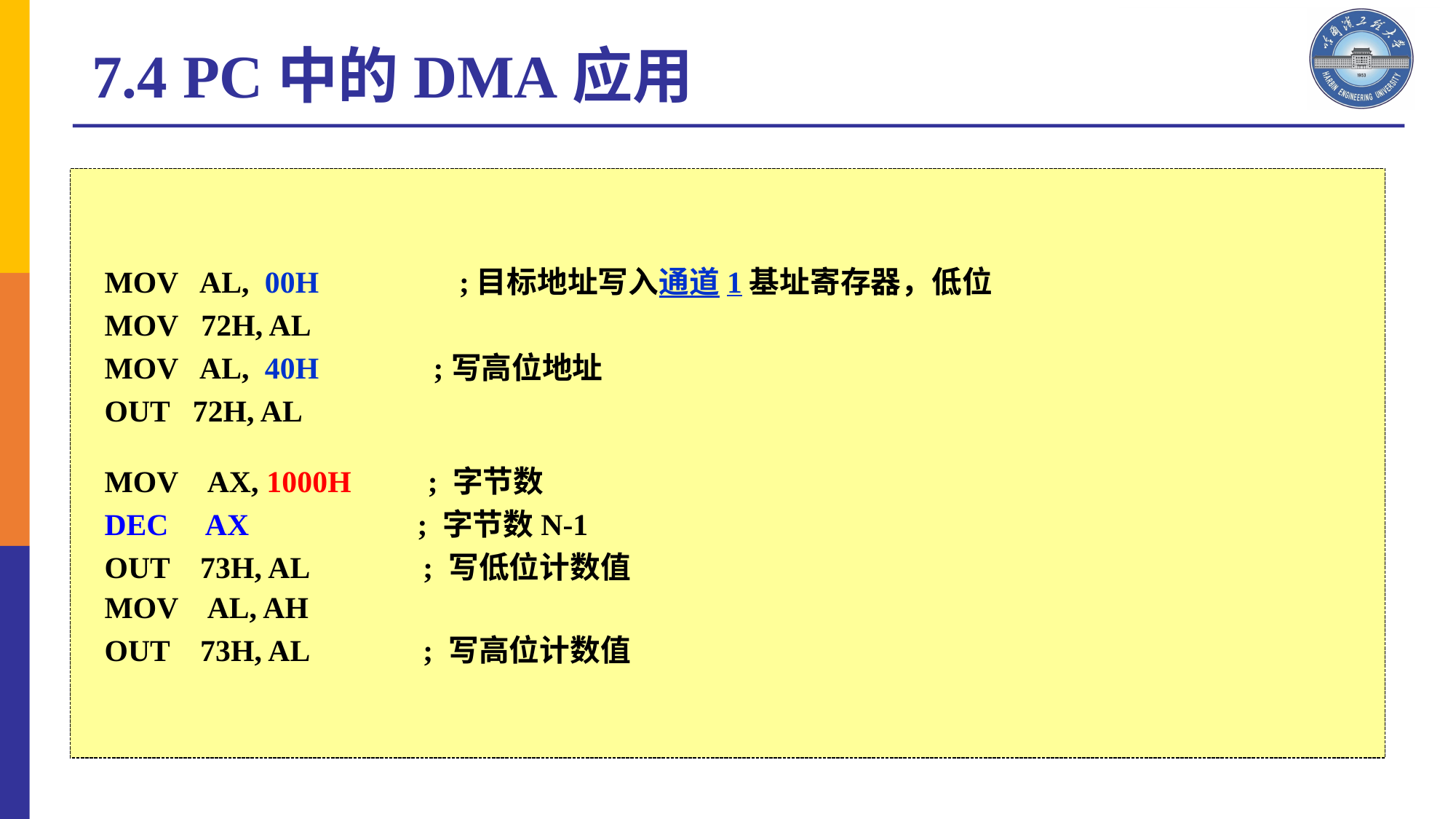

7.4 PC中的DMA应用
MOV   AL,  00H		;目标地址写入通道1基址寄存器，低位
MOV   72H, AL
MOV   AL,  40H               ;写高位地址
OUT   72H, AL
MOV    AX, 1000H          ; 字节数
DEC     AX                      ; 字节数N-1
OUT    73H, AL               ; 写低位计数值
MOV    AL, AH
OUT    73H, AL               ; 写高位计数值